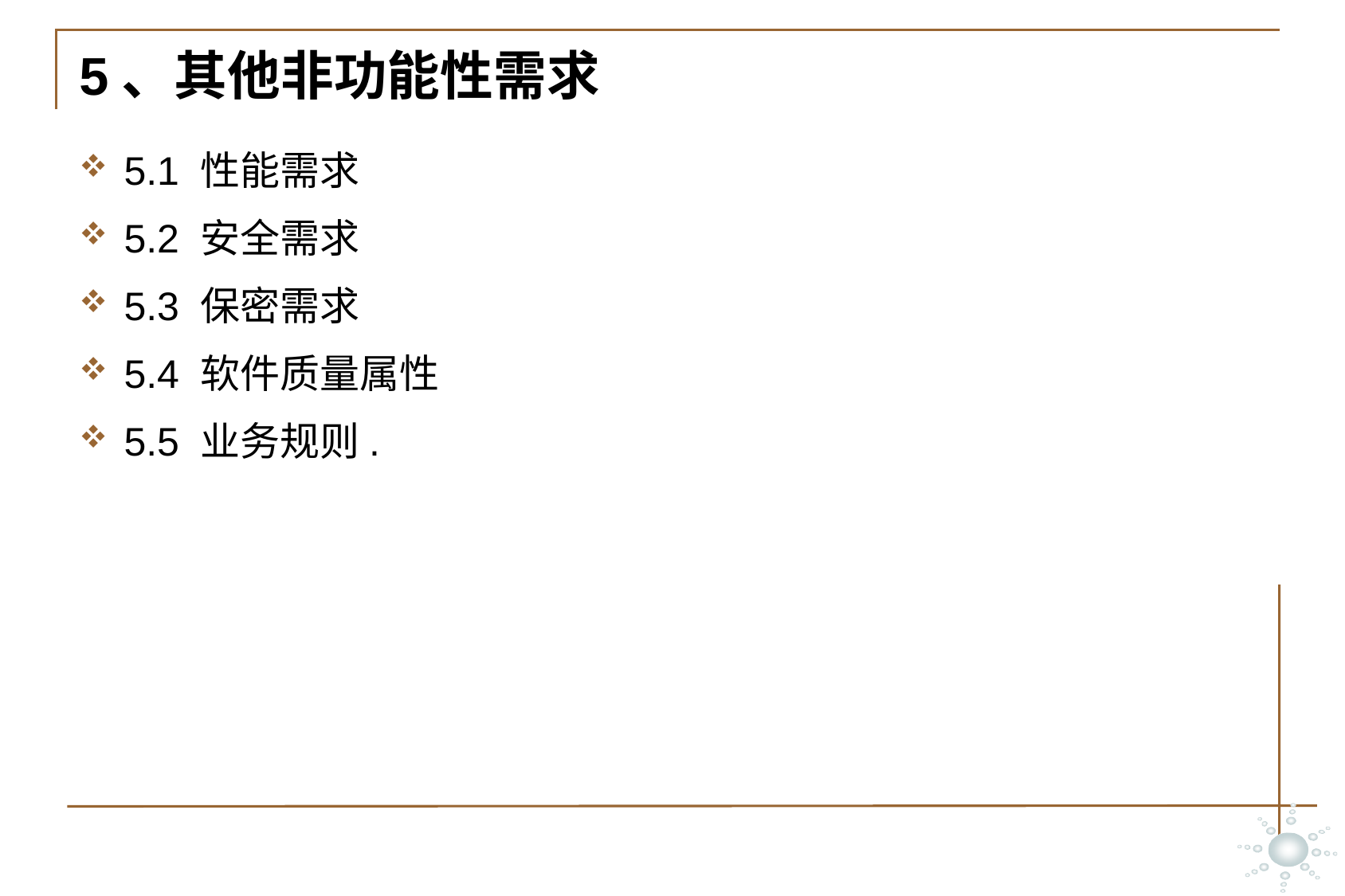

# 5、其他非功能性需求
5.1 性能需求
5.2 安全需求
5.3 保密需求
5.4 软件质量属性
5.5 业务规则.

34